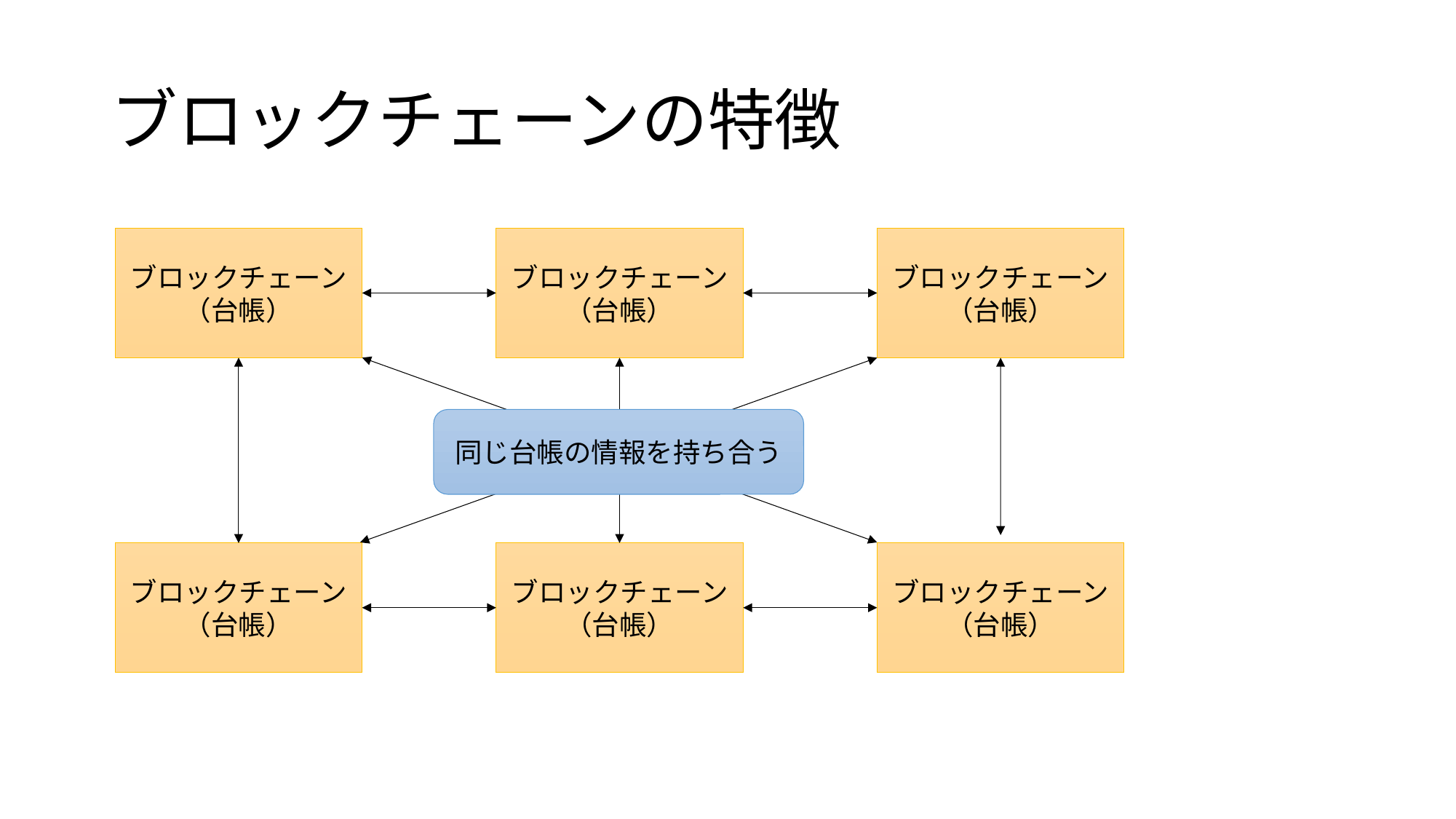

# ブロックチェーンの特徴
ブロックチェーン（台帳）
ブロックチェーン（台帳）
ブロックチェーン（台帳）
同じ台帳の情報を持ち合う
ブロックチェーン（台帳）
ブロックチェーン（台帳）
ブロックチェーン（台帳）